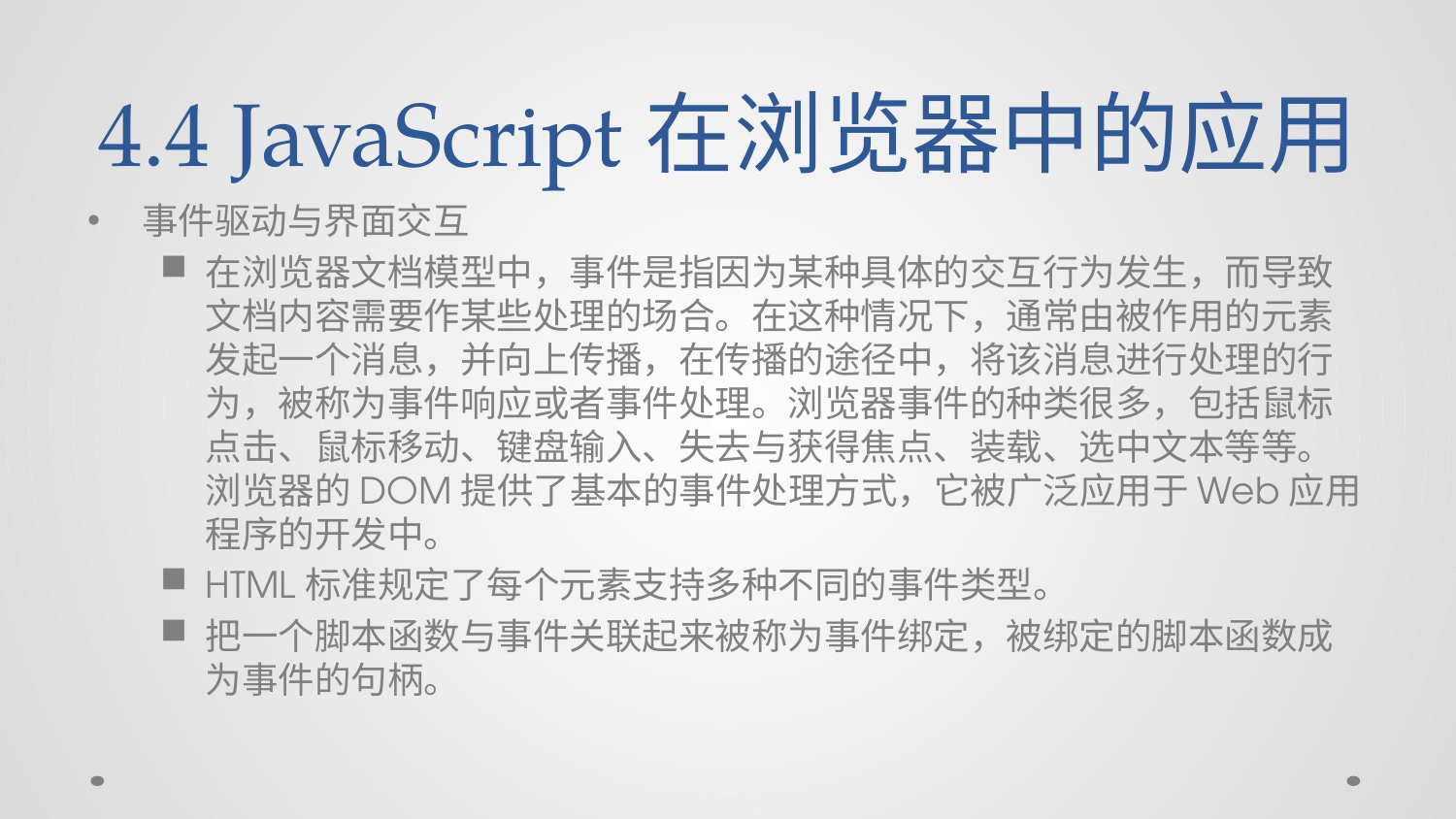

# 4.4 JavaScript在浏览器中的应用
事件驱动与界面交互
在浏览器文档模型中，事件是指因为某种具体的交互行为发生，而导致文档内容需要作某些处理的场合。在这种情况下，通常由被作用的元素发起一个消息，并向上传播，在传播的途径中，将该消息进行处理的行为，被称为事件响应或者事件处理。浏览器事件的种类很多，包括鼠标点击、鼠标移动、键盘输入、失去与获得焦点、装载、选中文本等等。浏览器的DOM提供了基本的事件处理方式，它被广泛应用于Web应用程序的开发中。
HTML标准规定了每个元素支持多种不同的事件类型。
把一个脚本函数与事件关联起来被称为事件绑定，被绑定的脚本函数成为事件的句柄。